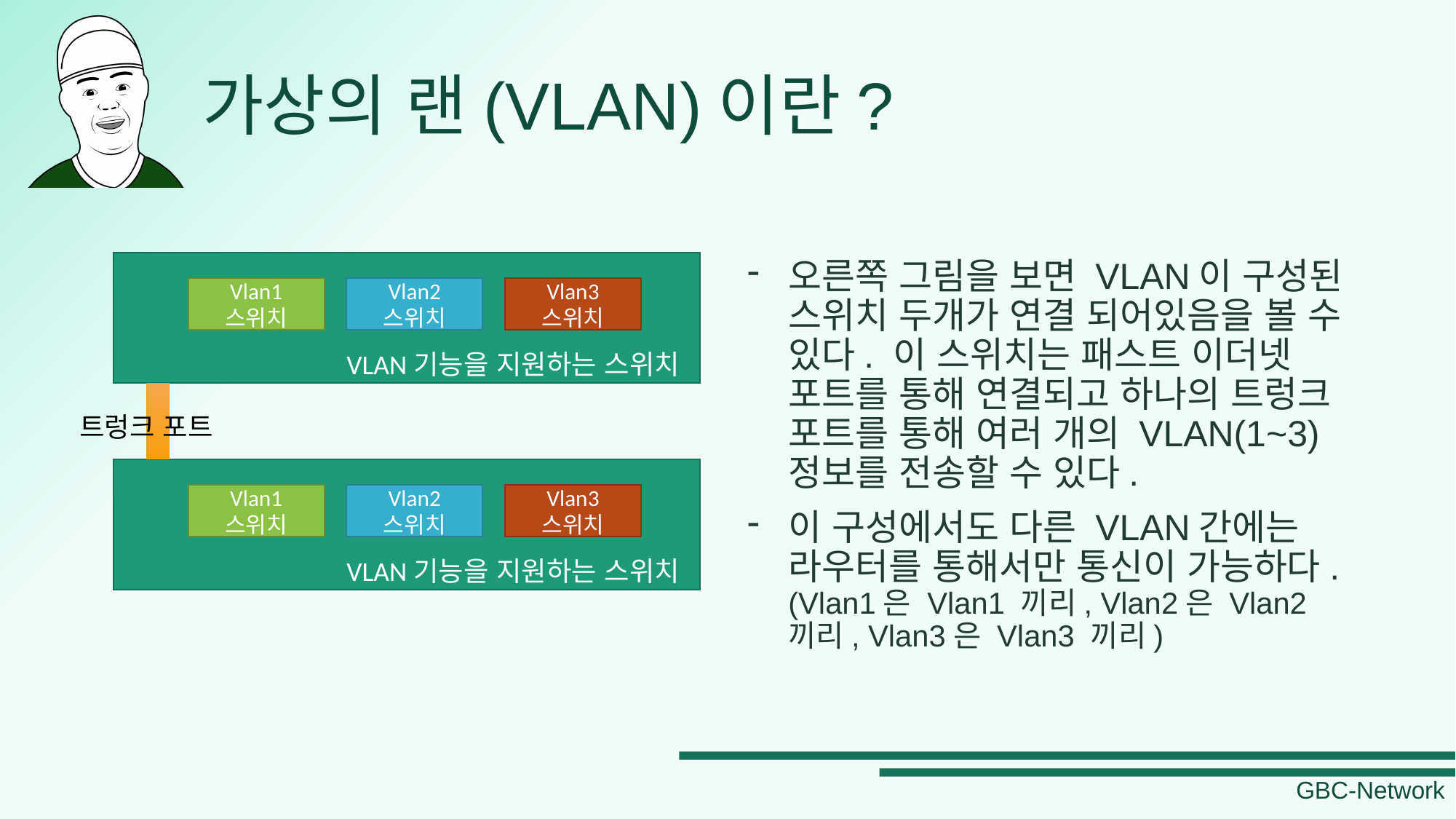

# 가상의 랜(VLAN)이란?

Vlan1
스위치
Vlan2
스위치
Vlan3
스위치
VLAN기능을 지원하는 스위치
오른쪽 그림을 보면 VLAN이 구성된 스위치 두개가 연결 되어있음을 볼 수 있다. 이 스위치는 패스트 이더넷 포트를 통해 연결되고 하나의 트렁크 포트를 통해 여러 개의 VLAN(1~3)정보를 전송할 수 있다.
이 구성에서도 다른 VLAN간에는 라우터를 통해서만 통신이 가능하다.
(Vlan1은 Vlan1 끼리, Vlan2은 Vlan2 끼리, Vlan3은 Vlan3 끼리)

트렁크 포트

Vlan1
스위치
Vlan2
스위치
Vlan3
스위치
VLAN기능을 지원하는 스위치